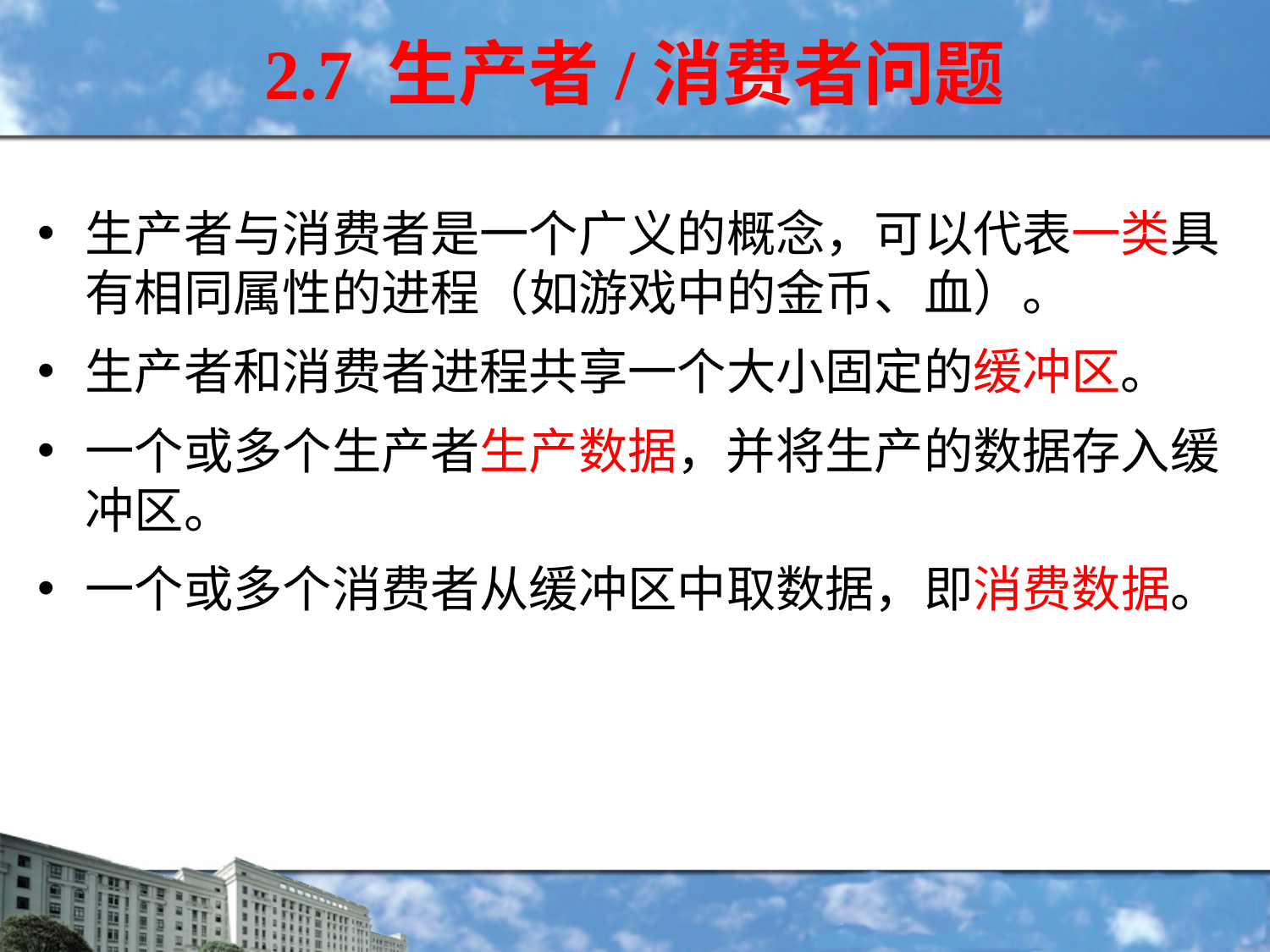

2.7 生产者/消费者问题
生产者与消费者是一个广义的概念，可以代表一类具有相同属性的进程（如游戏中的金币、血）。
生产者和消费者进程共享一个大小固定的缓冲区。
一个或多个生产者生产数据，并将生产的数据存入缓冲区。
一个或多个消费者从缓冲区中取数据，即消费数据。